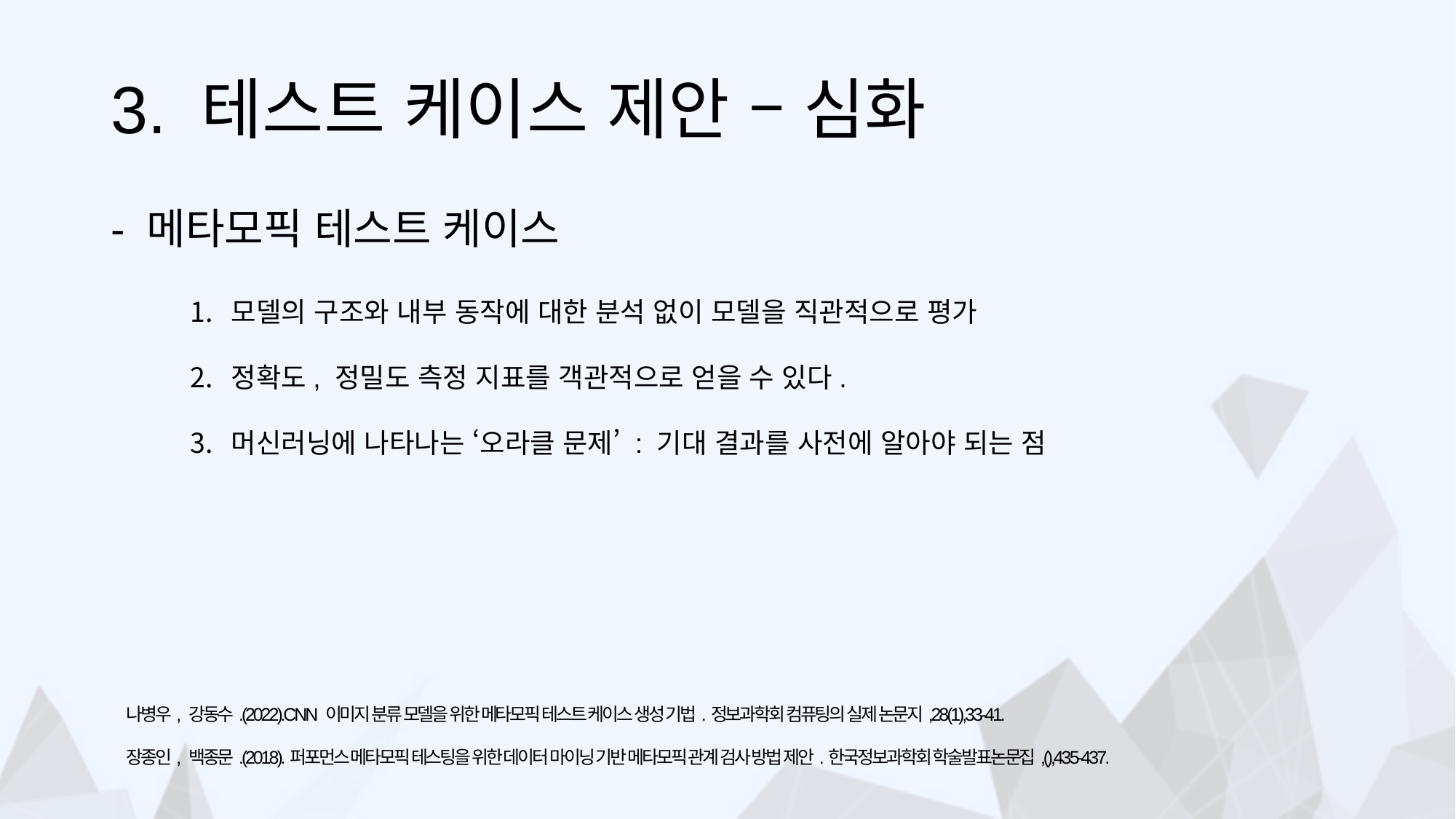

# 3. 테스트 케이스 제안 – 심화
- 메타모픽 테스트 케이스
모델의 구조와 내부 동작에 대한 분석 없이 모델을 직관적으로 평가

정확도, 정밀도 측정 지표를 객관적으로 얻을 수 있다.

머신러닝에 나타나는 ‘오라클 문제’ : 기대 결과를 사전에 알아야 되는 점
나병우, 강동수.(2022).CNN 이미지 분류 모델을 위한 메타모픽 테스트 케이스 생성 기법.정보과학회 컴퓨팅의 실제 논문지,28(1),33-41.

장종인, 백종문.(2018).퍼포먼스 메타모픽 테스팅을 위한 데이터 마이닝 기반 메타모픽 관계 검사 방법 제안.한국정보과학회 학술발표논문집,(),435-437.